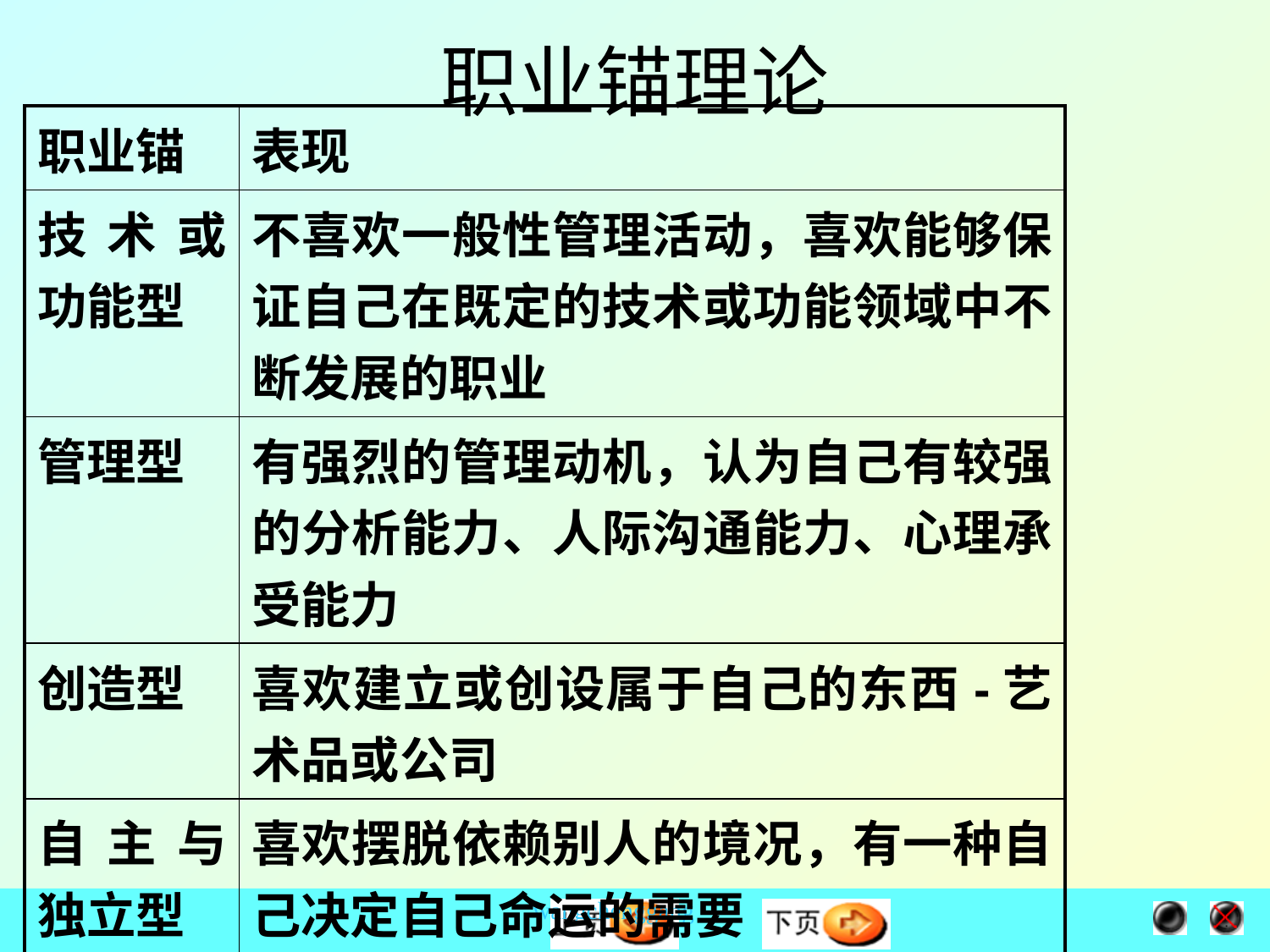

# 职业锚理论
| 职业锚 | 表现 |
| --- | --- |
| 技术或功能型 | 不喜欢一般性管理活动，喜欢能够保证自己在既定的技术或功能领域中不断发展的职业 |
| 管理型 | 有强烈的管理动机，认为自己有较强的分析能力、人际沟通能力、心理承受能力 |
| 创造型 | 喜欢建立或创设属于自己的东西-艺术品或公司 |
| 自主与独立型 | 喜欢摆脱依赖别人的境况，有一种自己决定自己命运的需要 |
| 安全型 | 极为重视职业的长期稳定和工作的保障 |
wangchenggang